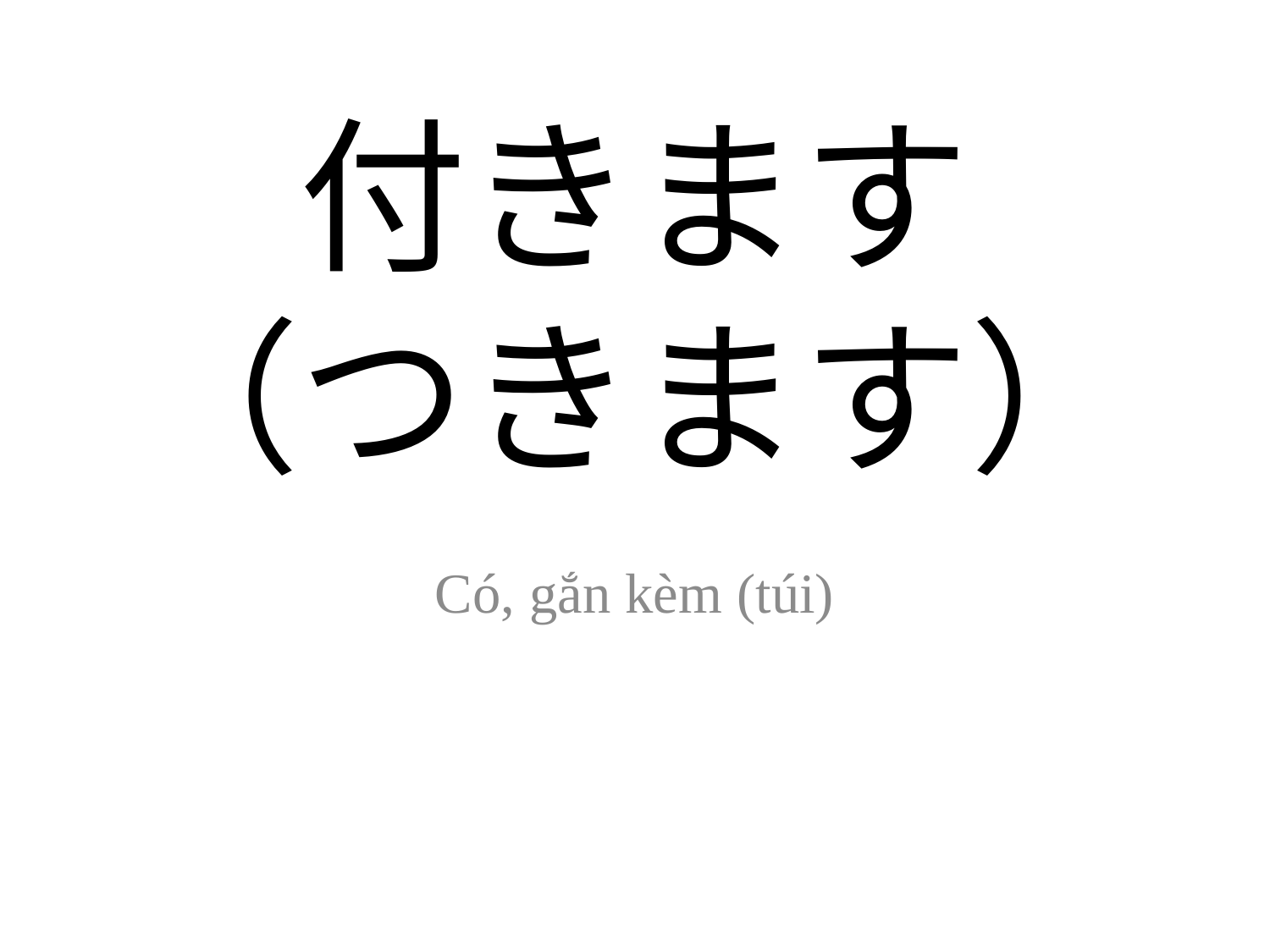

# 付きます （つきます）
Có, gắn kèm (túi)